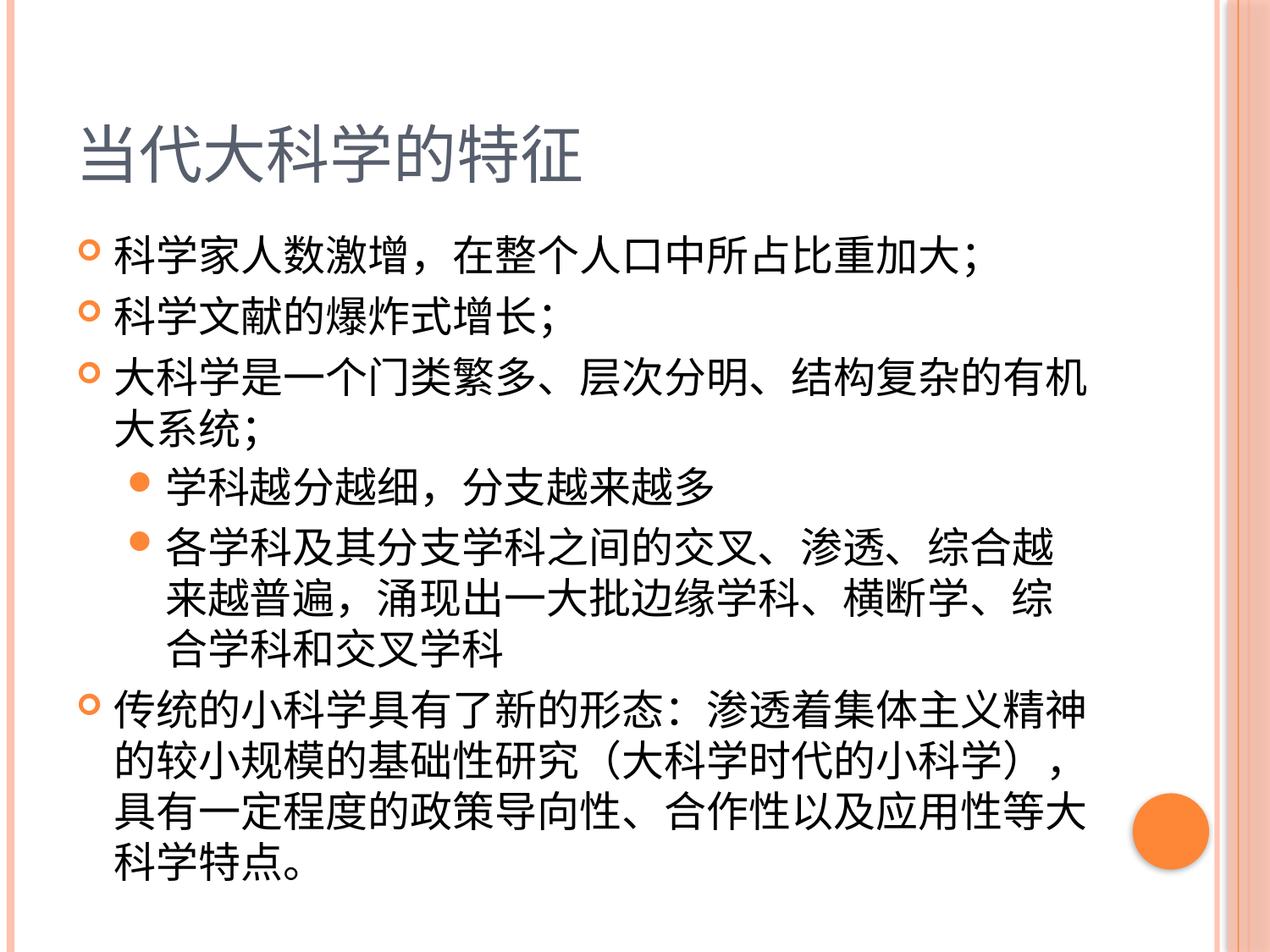

# 当代大科学的特征
科学家人数激增，在整个人口中所占比重加大；
科学文献的爆炸式增长；
大科学是一个门类繁多、层次分明、结构复杂的有机大系统；
学科越分越细，分支越来越多
各学科及其分支学科之间的交叉、渗透、综合越来越普遍，涌现出一大批边缘学科、横断学、综合学科和交叉学科
传统的小科学具有了新的形态：渗透着集体主义精神的较小规模的基础性研究（大科学时代的小科学），具有一定程度的政策导向性、合作性以及应用性等大科学特点。